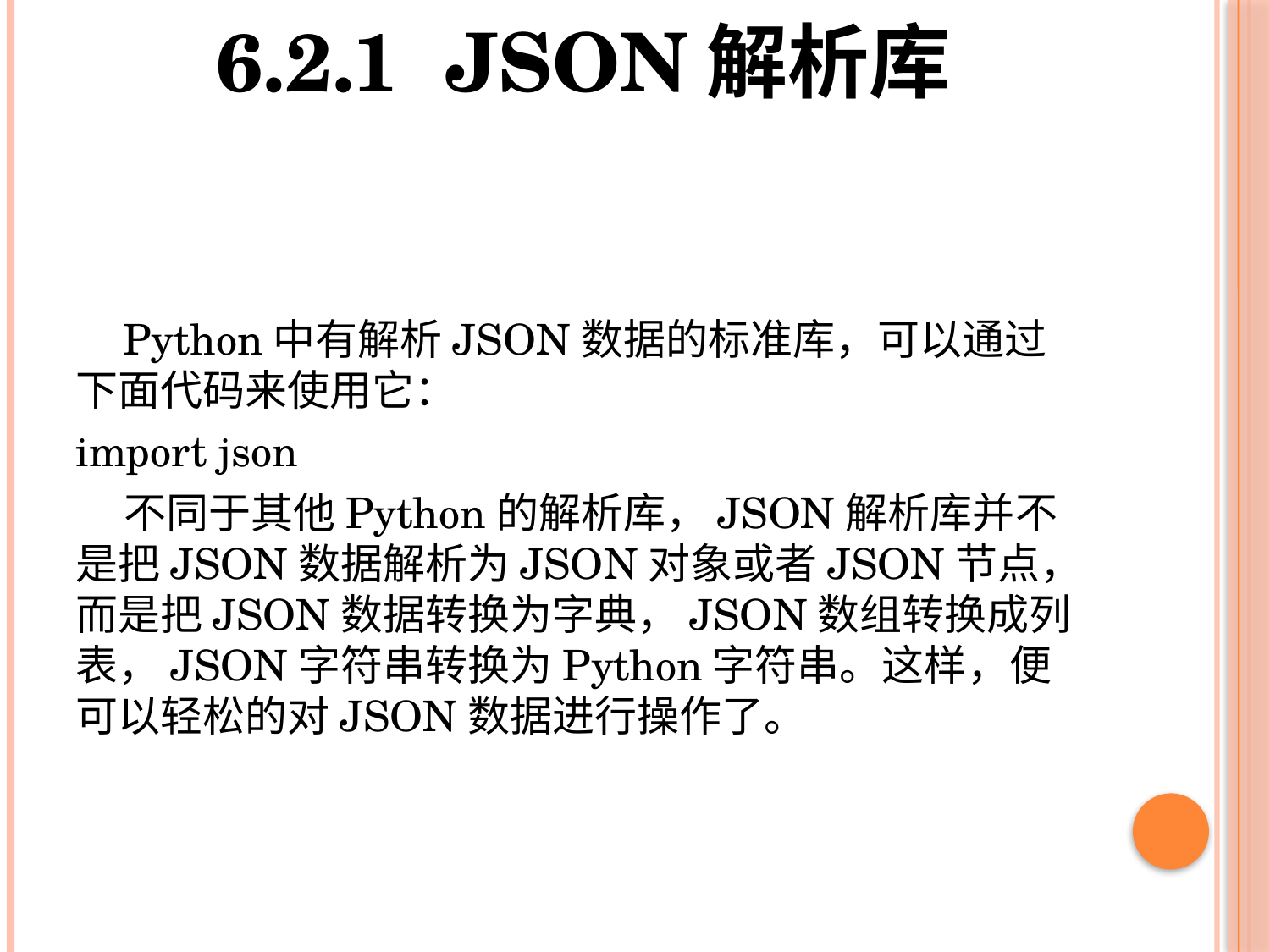

# 6.2.1  JSON解析库
    Python中有解析JSON数据的标准库，可以通过下面代码来使用它：
import json
    不同于其他Python的解析库，JSON解析库并不是把JSON数据解析为JSON对象或者JSON节点，而是把JSON数据转换为字典，JSON数组转换成列表，JSON字符串转换为Python字符串。这样，便可以轻松的对JSON数据进行操作了。